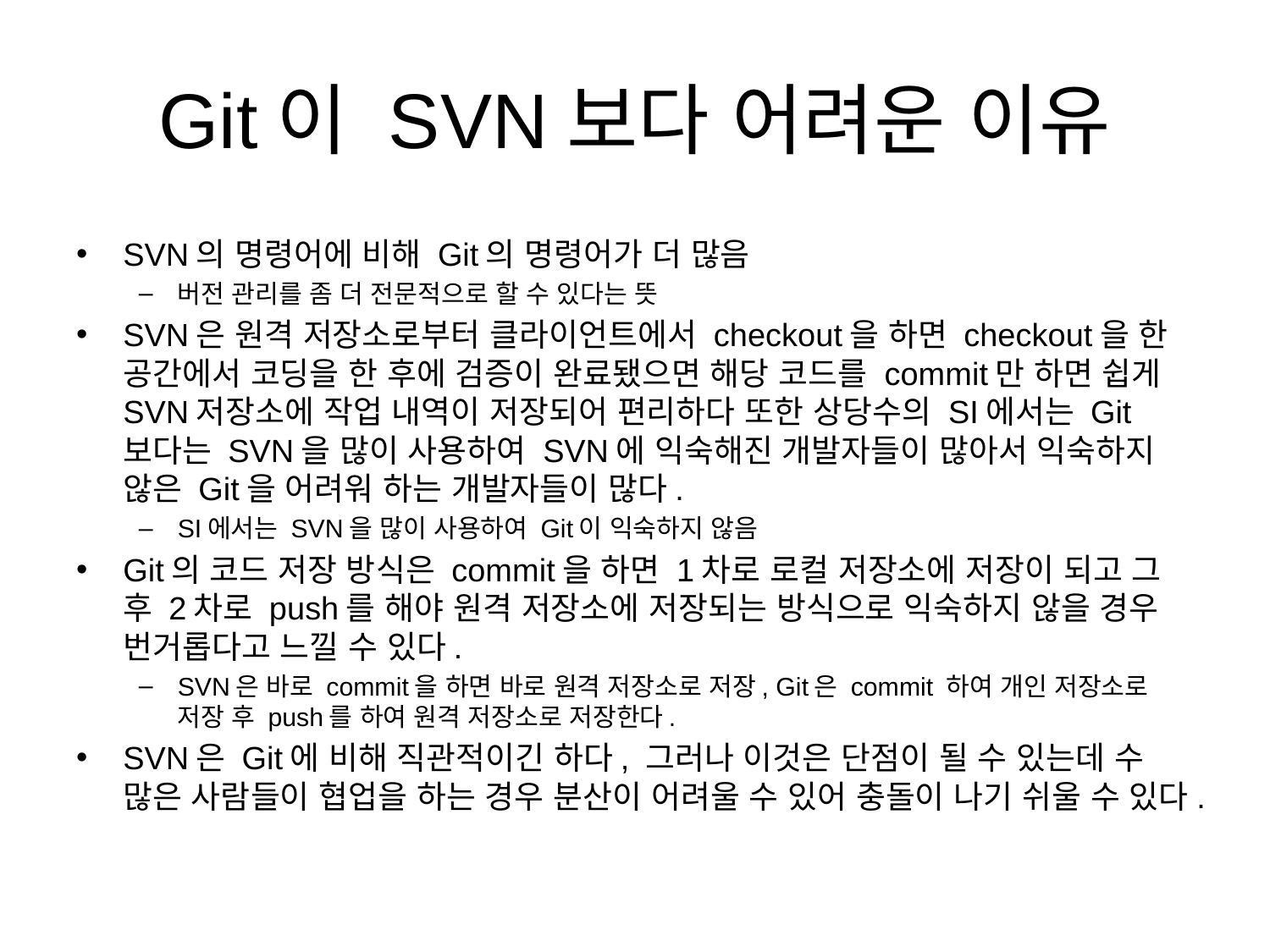

# Git이 SVN보다 어려운 이유
SVN의 명령어에 비해 Git의 명령어가 더 많음
버전 관리를 좀 더 전문적으로 할 수 있다는 뜻
SVN은 원격 저장소로부터 클라이언트에서 checkout을 하면 checkout을 한 공간에서 코딩을 한 후에 검증이 완료됐으면 해당 코드를 commit만 하면 쉽게 SVN저장소에 작업 내역이 저장되어 편리하다 또한 상당수의 SI에서는 Git보다는 SVN을 많이 사용하여 SVN에 익숙해진 개발자들이 많아서 익숙하지 않은 Git을 어려워 하는 개발자들이 많다.
SI에서는 SVN을 많이 사용하여 Git이 익숙하지 않음
Git의 코드 저장 방식은 commit을 하면 1차로 로컬 저장소에 저장이 되고 그 후 2차로 push를 해야 원격 저장소에 저장되는 방식으로 익숙하지 않을 경우 번거롭다고 느낄 수 있다.
SVN은 바로 commit을 하면 바로 원격 저장소로 저장, Git은 commit 하여 개인 저장소로 저장 후 push를 하여 원격 저장소로 저장한다.
SVN은 Git에 비해 직관적이긴 하다, 그러나 이것은 단점이 될 수 있는데 수 많은 사람들이 협업을 하는 경우 분산이 어려울 수 있어 충돌이 나기 쉬울 수 있다.